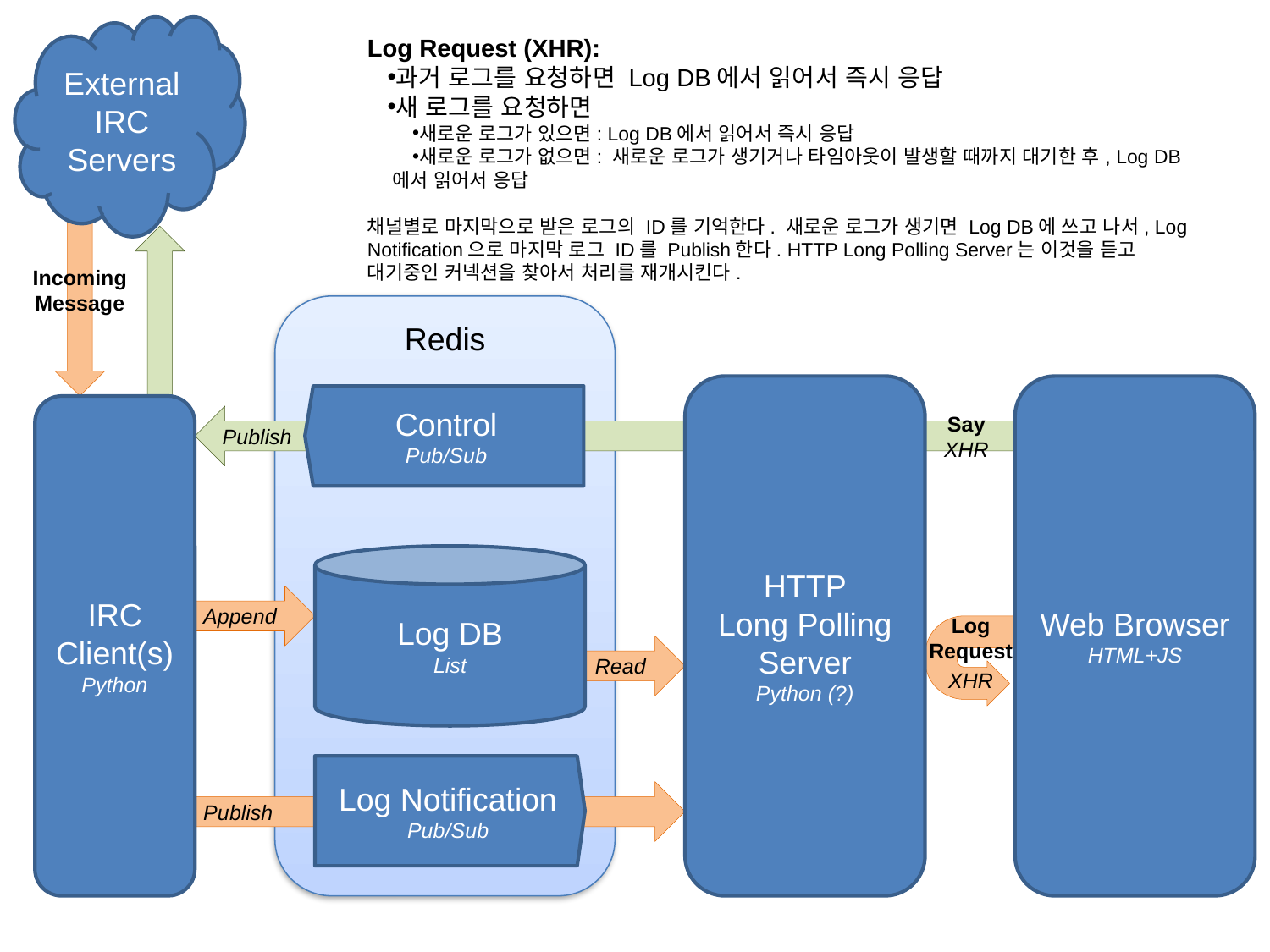

External IRC Servers
Log Request (XHR):
과거 로그를 요청하면 Log DB에서 읽어서 즉시 응답
새 로그를 요청하면
새로운 로그가 있으면: Log DB에서 읽어서 즉시 응답
새로운 로그가 없으면: 새로운 로그가 생기거나 타임아웃이 발생할 때까지 대기한 후, Log DB에서 읽어서 응답

채널별로 마지막으로 받은 로그의 ID를 기억한다. 새로운 로그가 생기면 Log DB에 쓰고 나서, Log Notification으로 마지막 로그 ID를 Publish한다. HTTP Long Polling Server는 이것을 듣고 대기중인 커넥션을 찾아서 처리를 재개시킨다.
Incoming
Message

Redis
HTTP
Long Polling
Server
Python (?)
Web Browser
HTML+JS
Control
Pub/Sub
IRC Client(s)
Python
Publish
Say
XHR
Log DB
List
 Append
Log
Request
XHR

 Read
Log Notification
Pub/Sub
 Publish